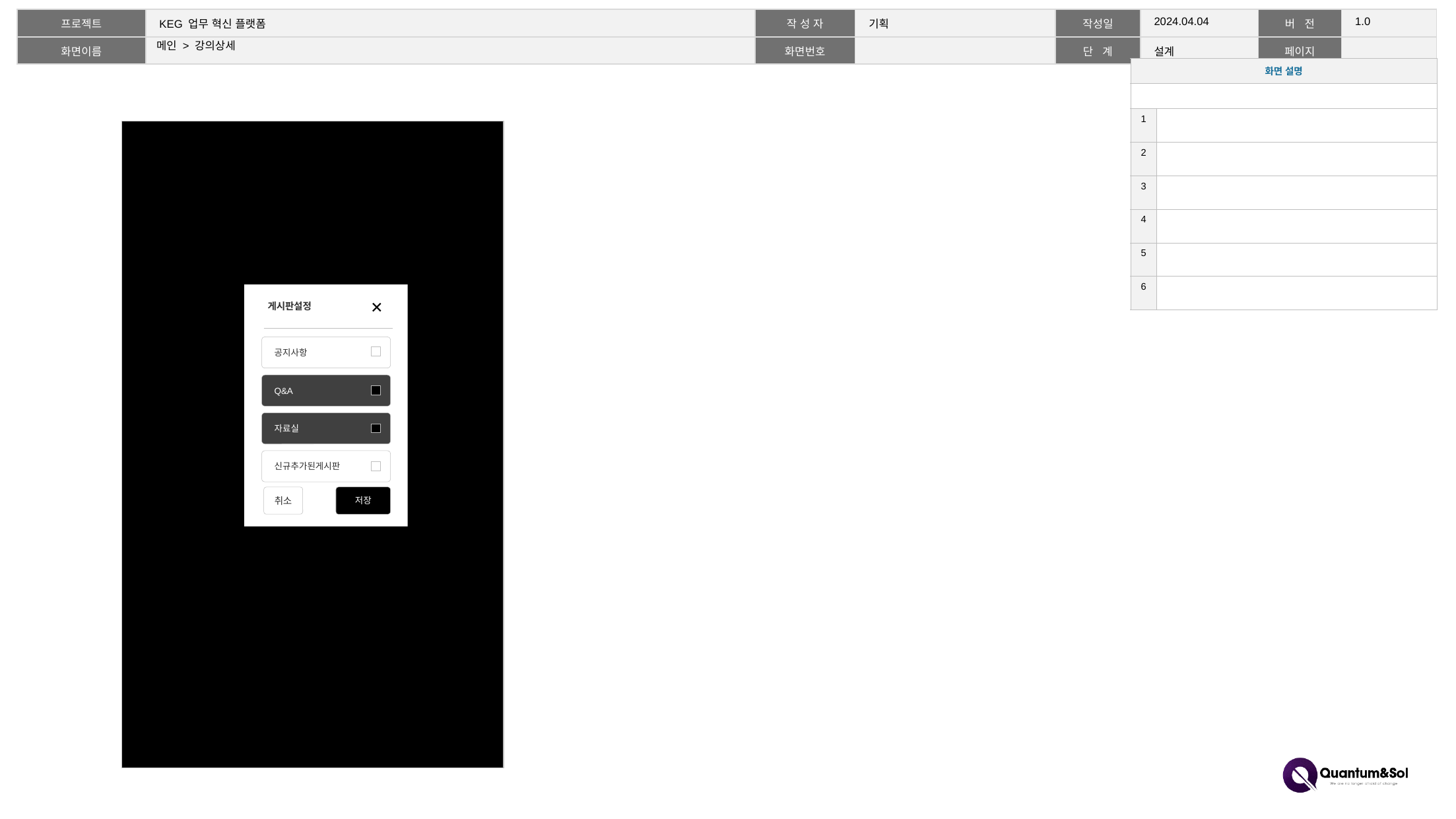

# 메인 > 강의상세
| 화면 설명 |  |
| --- | --- |
|  |  |
| 1 |  |
| 2 |  |
| 3 |  |
| 4 |  |
| 5 |  |
| 6 |  |
게시판설정
공지사항

Q&A
자료실
신규추가된게시판
취소
저장